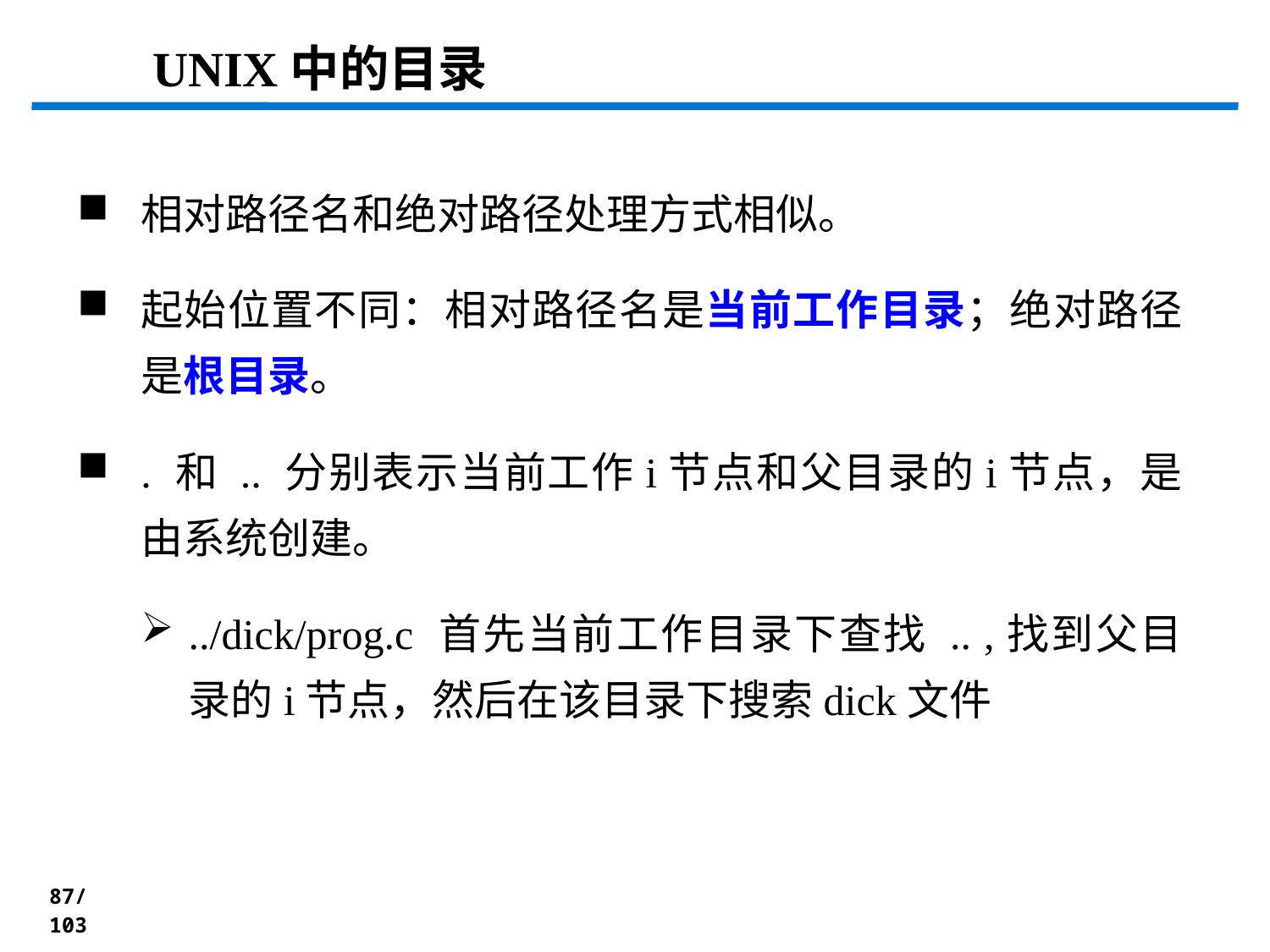

UNIX中的目录
相对路径名和绝对路径处理方式相似。
起始位置不同：相对路径名是当前工作目录；绝对路径是根目录。
. 和 .. 分别表示当前工作i节点和父目录的i节点，是由系统创建。
../dick/prog.c 首先当前工作目录下查找 .. ,找到父目录的i节点，然后在该目录下搜索dick文件